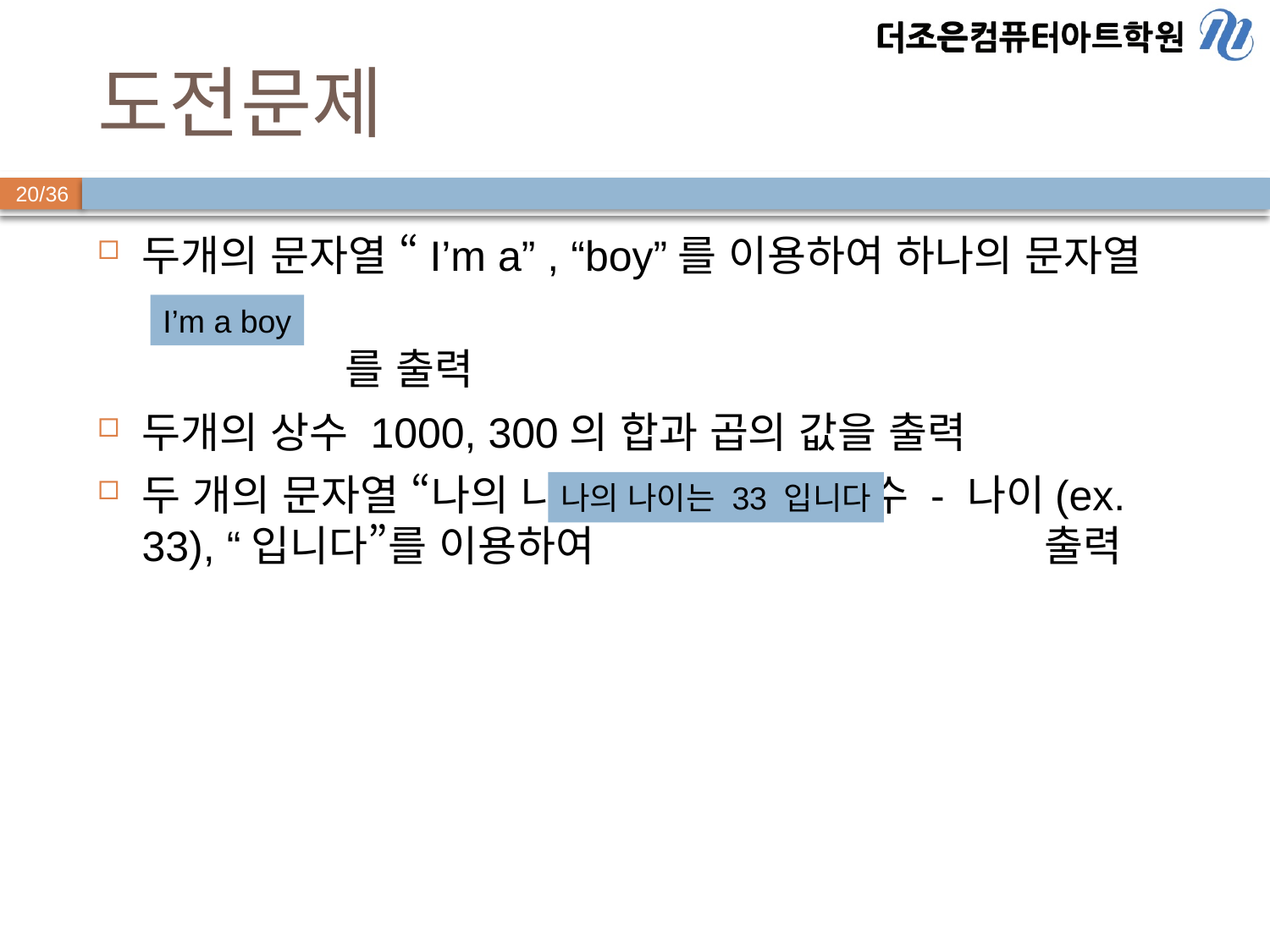

# 도전문제
두개의 문자열 “I’m a” , “boy”를 이용하여 하나의 문자열
                    를 출력
두개의 상수 1000, 300의 합과 곱의 값을 출력
두 개의 문자열 “나의 나이는”, 하나의 상수 - 나이(ex. 33), “입니다”를 이용하여                                      출력
I’m a boy
20
나의 나이는 33 입니다